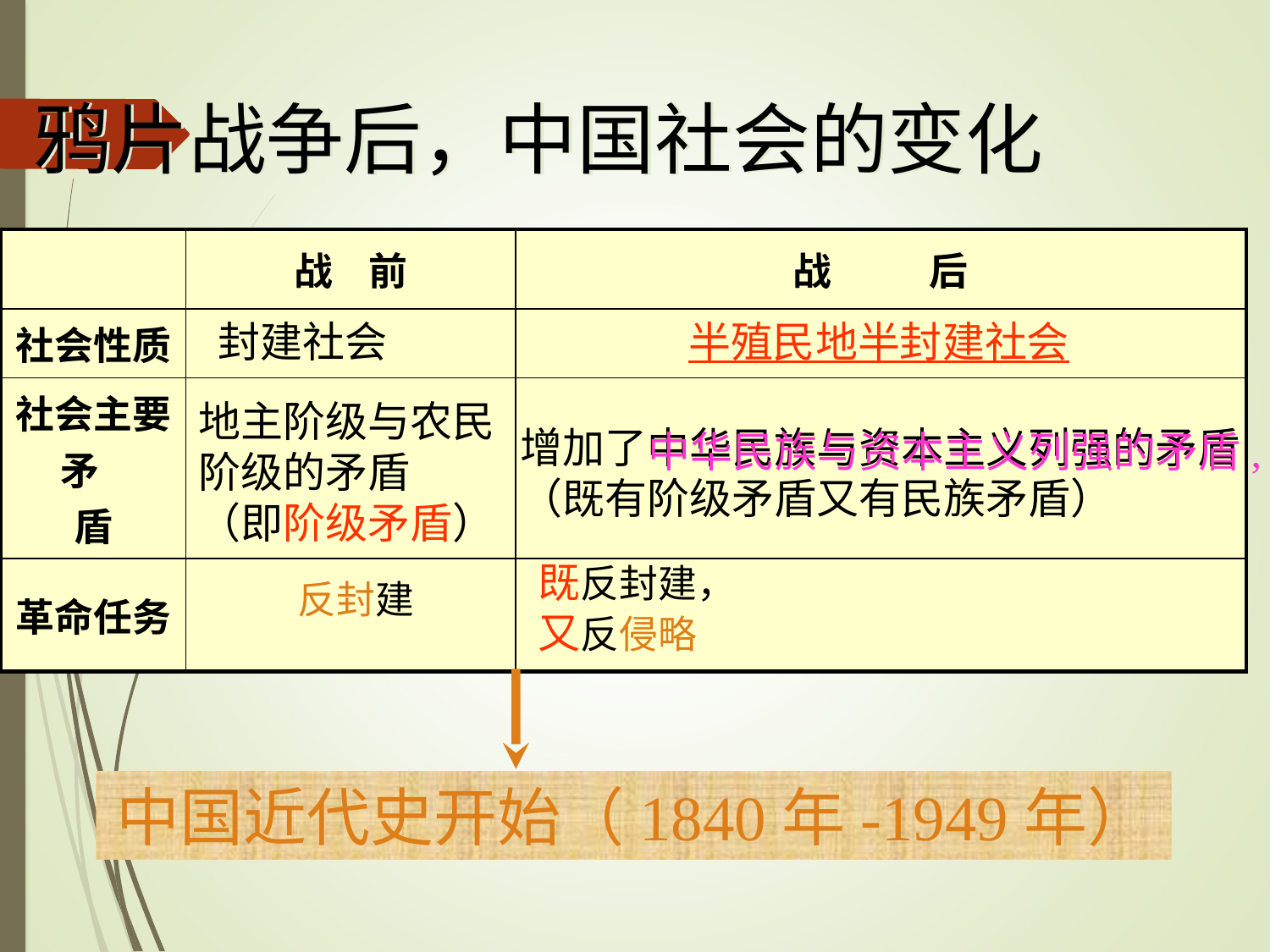

鸦片战争后，中国社会的变化
|  | 战 前 | 战 后 |
| --- | --- | --- |
| 社会性质 |  |  |
| 社会主要 矛 盾 |  |  |
| 革命任务 |  |  |
封建社会
半殖民地半封建社会
地主阶级与农民
阶级的矛盾
（即阶级矛盾）
增加了中华民族与资本主义列强的矛盾
（既有阶级矛盾又有民族矛盾）
中华民族与资本主义列强的矛盾,
既反封建，
又反侵略

反封建

中国近代史开始（1840年-1949年）